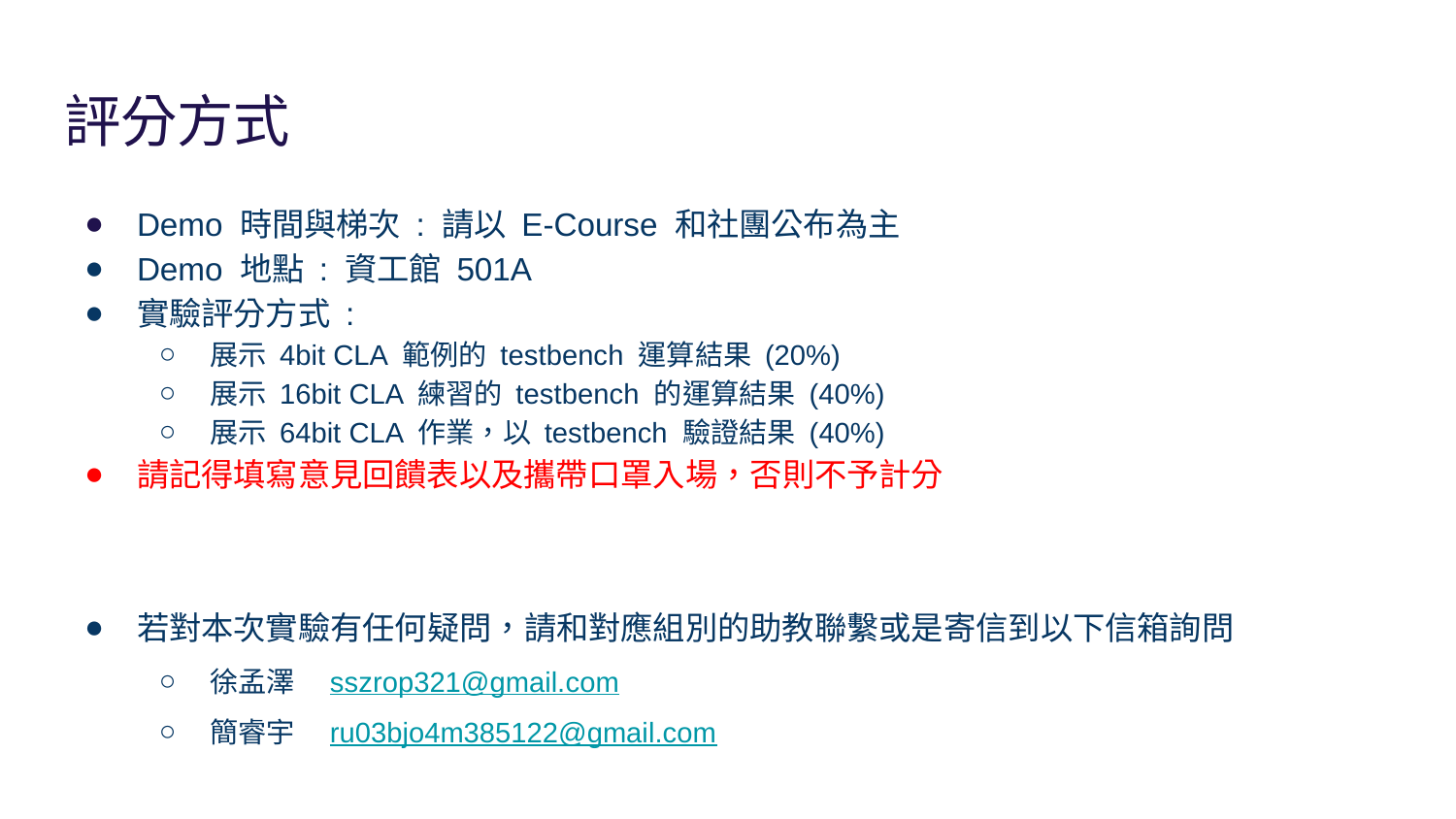

# 評分方式

Demo 時間與梯次 : 請以 E-Course 和社團公布為主
Demo 地點 : 資工館 501A
實驗評分方式 :
展示 4bit CLA 範例的 testbench 運算結果 (20%)
展示 16bit CLA 練習的 testbench 的運算結果 (40%)
展示 64bit CLA 作業，以 testbench 驗證結果 (40%)
請記得填寫意見回饋表以及攜帶口罩入場，否則不予計分

若對本次實驗有任何疑問，請和對應組別的助教聯繫或是寄信到以下信箱詢問
徐孟澤　sszrop321@gmail.com
簡睿宇　ru03bjo4m385122@gmail.com